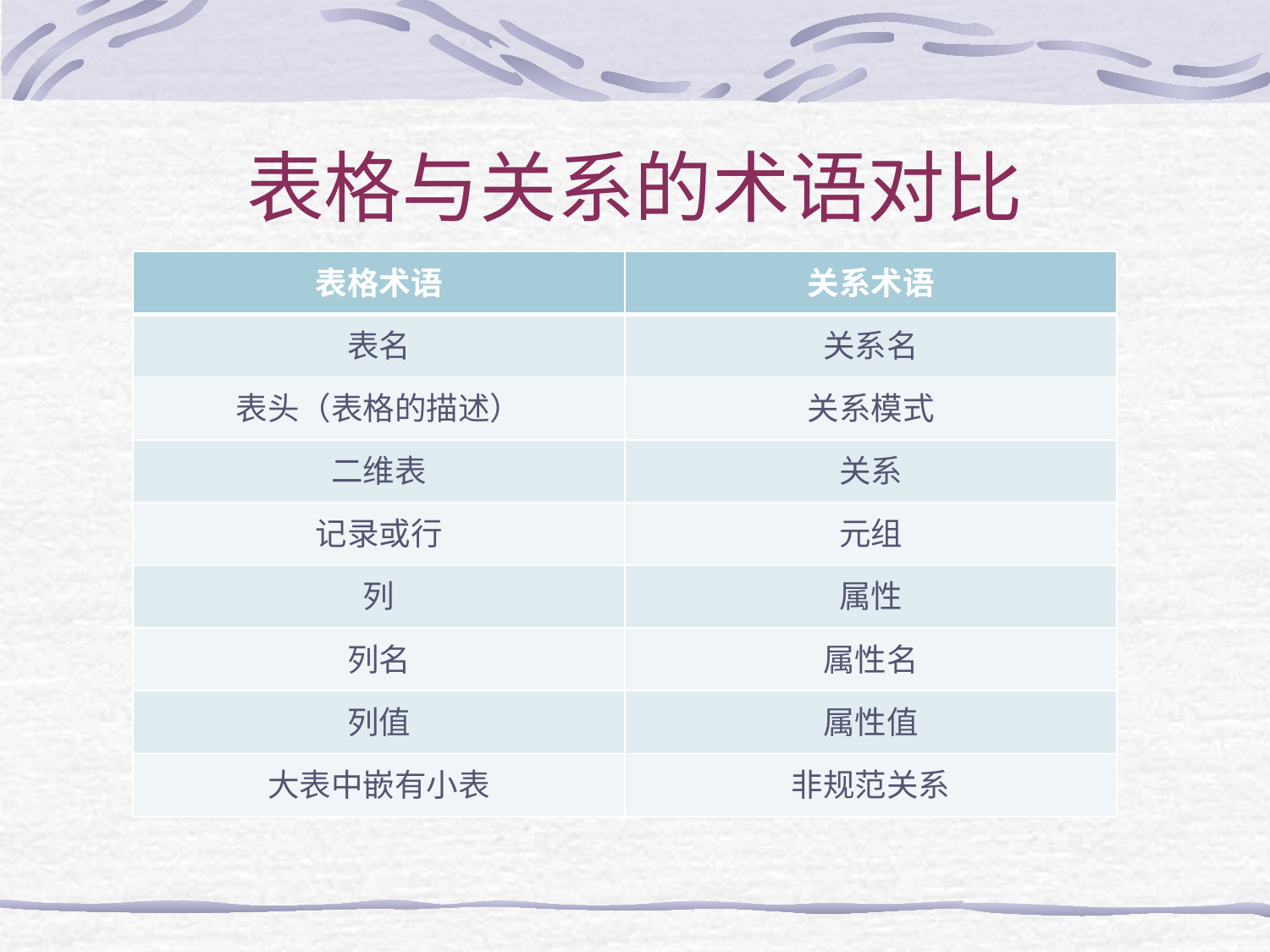

# 表格与关系的术语对比
| 表格术语 | 关系术语 |
| --- | --- |
| 表名 | 关系名 |
| 表头（表格的描述） | 关系模式 |
| 二维表 | 关系 |
| 记录或行 | 元组 |
| 列 | 属性 |
| 列名 | 属性名 |
| 列值 | 属性值 |
| 大表中嵌有小表 | 非规范关系 |